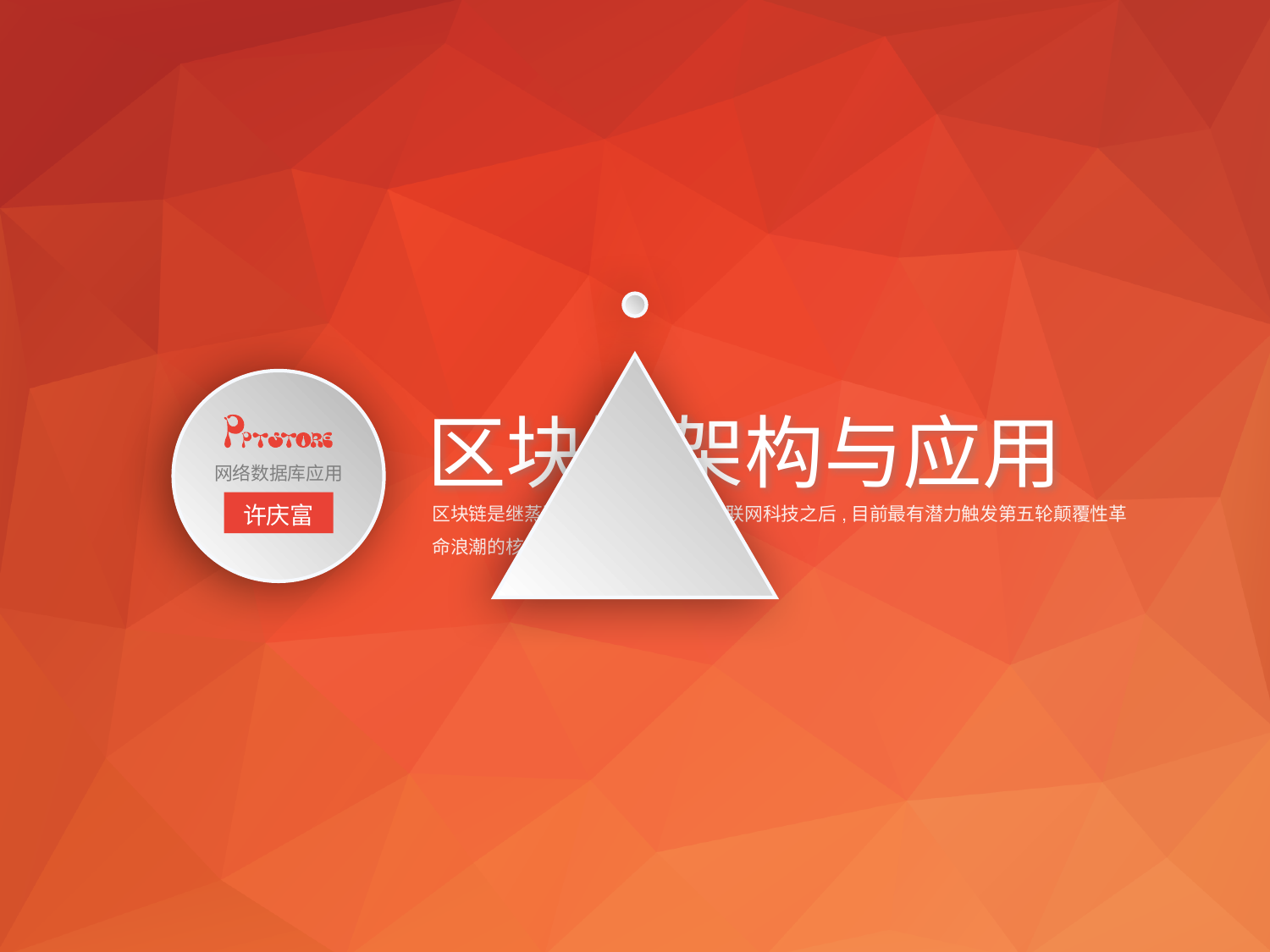

区块链架构与应用

网络数据库应用
区块链是继蒸汽机、电力、信息和互联网科技之后,目前最有潜力触发第五轮颠覆性革命浪潮的核心技术。

许庆富